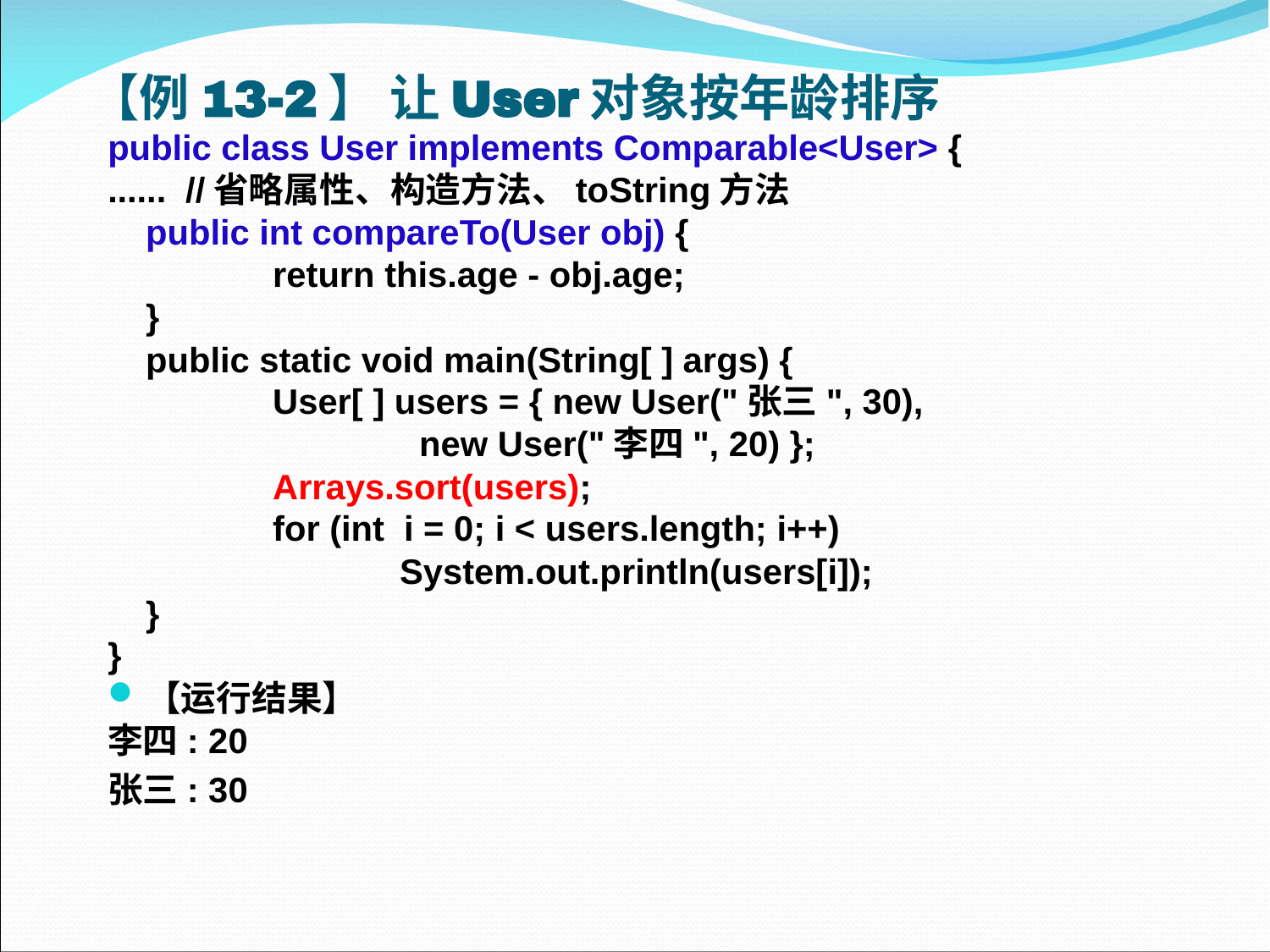

# 【例13-2】 让User对象按年龄排序
public class User implements Comparable<User> {
......  //省略属性、构造方法、toString方法
	public int compareTo(User obj) {
		return this.age - obj.age;
	}
	public static void main(String[ ] args) {
		User[ ] users = { new User("张三", 30),
                                new User("李四", 20) };
		Arrays.sort(users);
		for (int  i = 0; i < users.length; i++)
			System.out.println(users[i]);
	}
}
【运行结果】
李四: 20
张三: 30